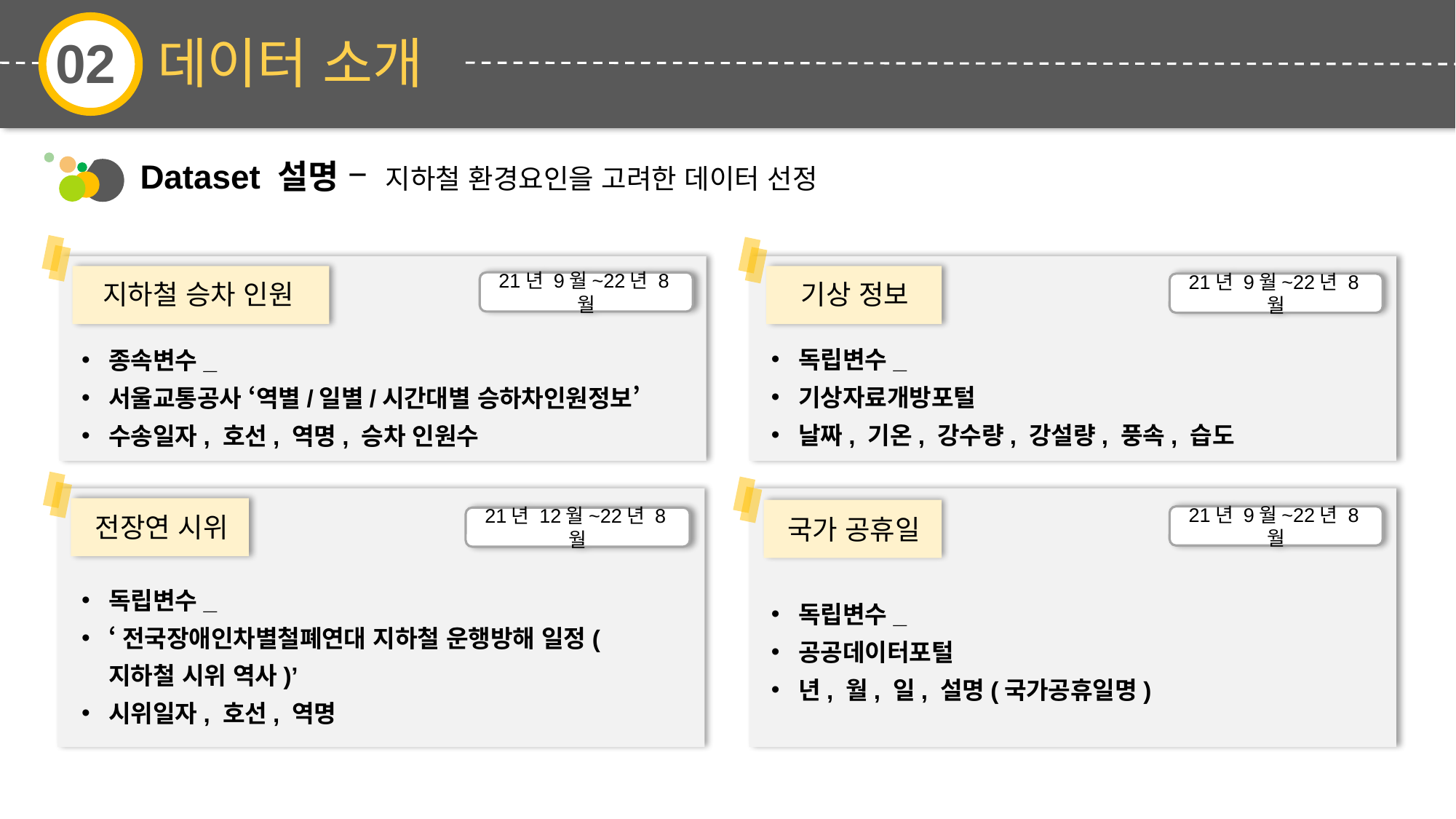

데이터 소개

02
Dataset 설명 –  지하철 환경요인을 고려한 데이터 선정

기상 정보
지하철 승차 인원
21년 9월~22년 8월
21년 9월~22년 8월
독립변수_
기상자료개방포털
날짜, 기온, 강수량, 강설량, 풍속, 습도
종속변수_
서울교통공사 ‘역별/일별/시간대별 승하차인원정보’
수송일자, 호선, 역명, 승차 인원수

전장연 시위
21년 9월~22년 8월
국가 공휴일
21년 12월~22년 8월
독립변수_
‘전국장애인차별철폐연대 지하철 운행방해 일정(지하철 시위 역사)’
시위일자, 호선, 역명
독립변수_
공공데이터포털
년, 월, 일, 설명(국가공휴일명)